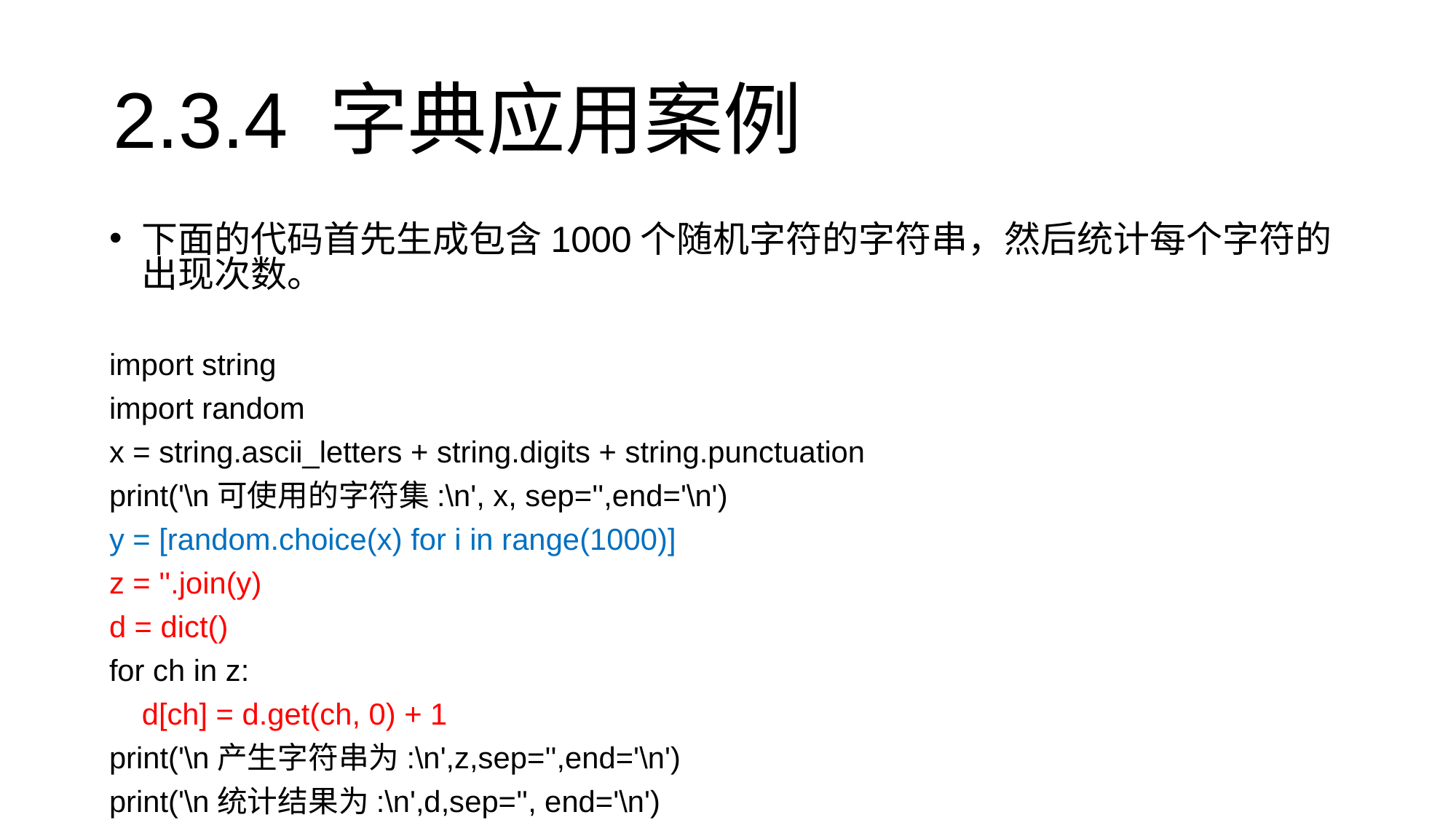

# 2.3.4 字典应用案例
下面的代码首先生成包含1000个随机字符的字符串，然后统计每个字符的出现次数。

import string
import random
x = string.ascii_letters + string.digits + string.punctuation
print('\n可使用的字符集:\n', x, sep='',end='\n')
y = [random.choice(x) for i in range(1000)]
z = ''.join(y)
d = dict()
for ch in z:
	d[ch] = d.get(ch, 0) + 1
print('\n产生字符串为:\n',z,sep='',end='\n')
print('\n统计结果为:\n',d,sep='', end='\n')